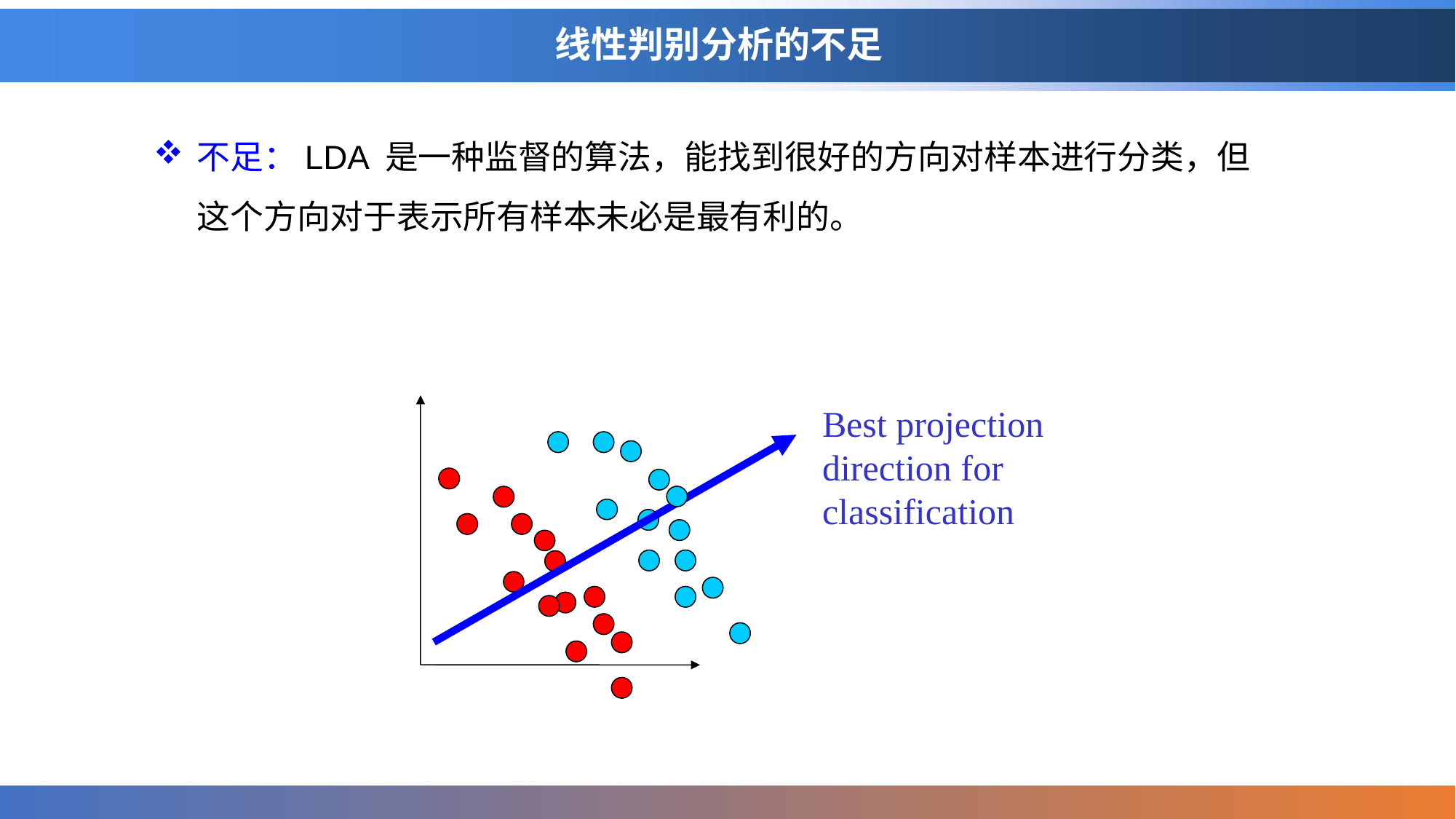

# 线性判别分析的不足
不足：LDA 是一种监督的算法，能找到很好的方向对样本进行分类，但这个方向对于表示所有样本未必是最有利的。

Best projection direction for classification